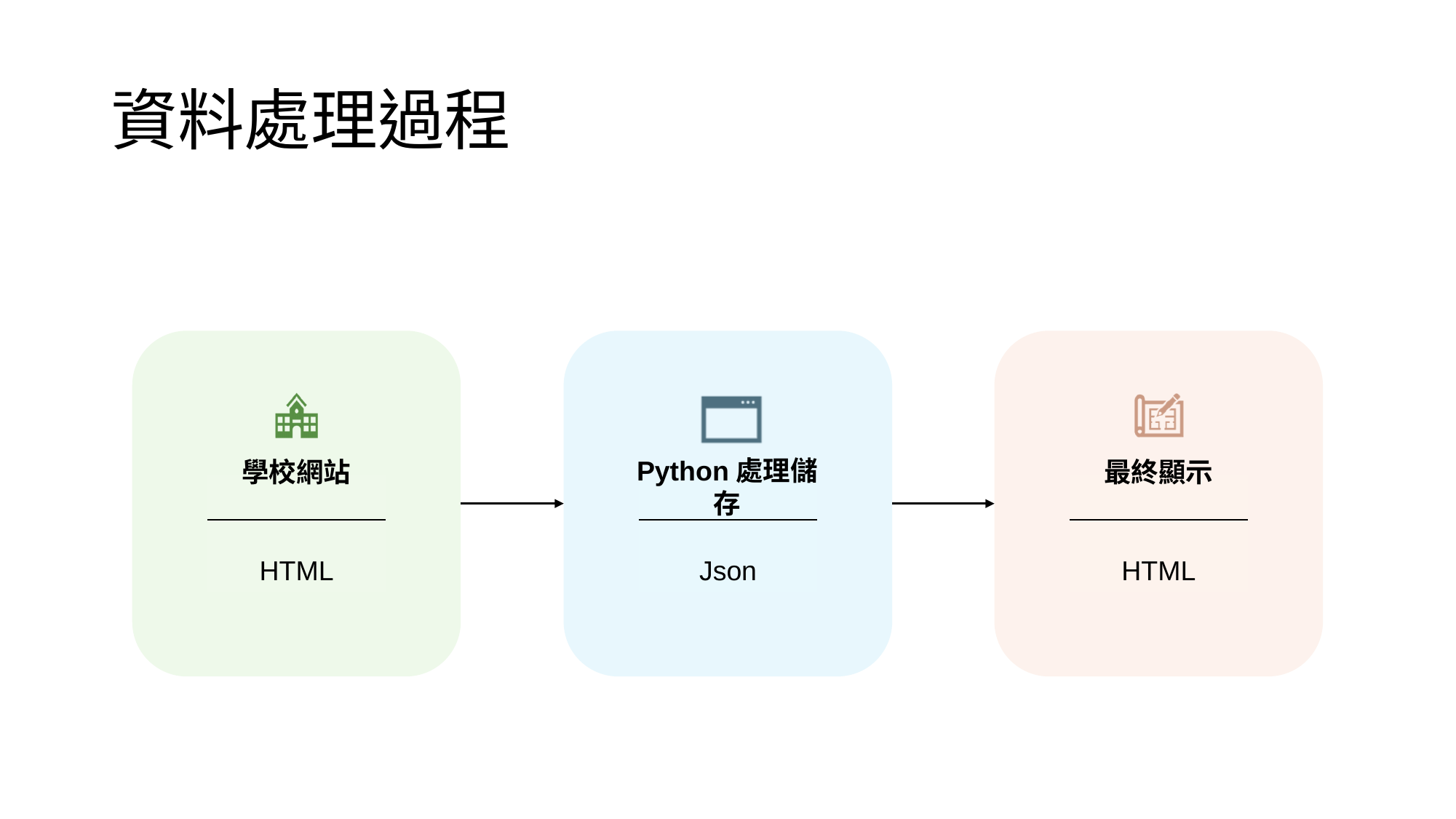

# 資料處理過程
學校網站
最終顯示

Python處理儲存
|  |
| --- |
| HTML |
|  |
| --- |
| HTML |
|  |
| --- |
| Json |